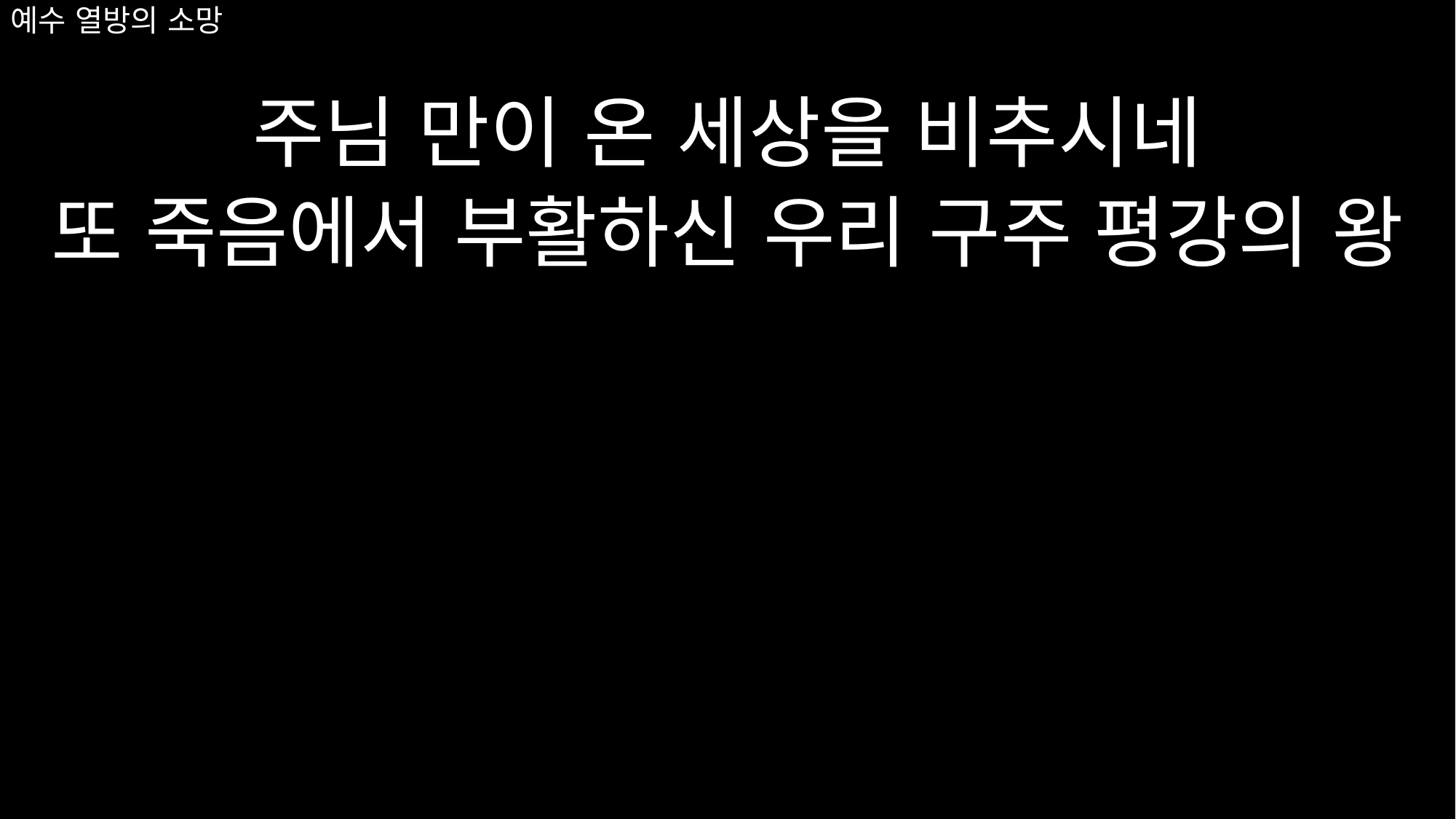

# 예수 열방의 소망
주님 만이 온 세상을 비추시네
또 죽음에서 부활하신 우리 구주 평강의 왕